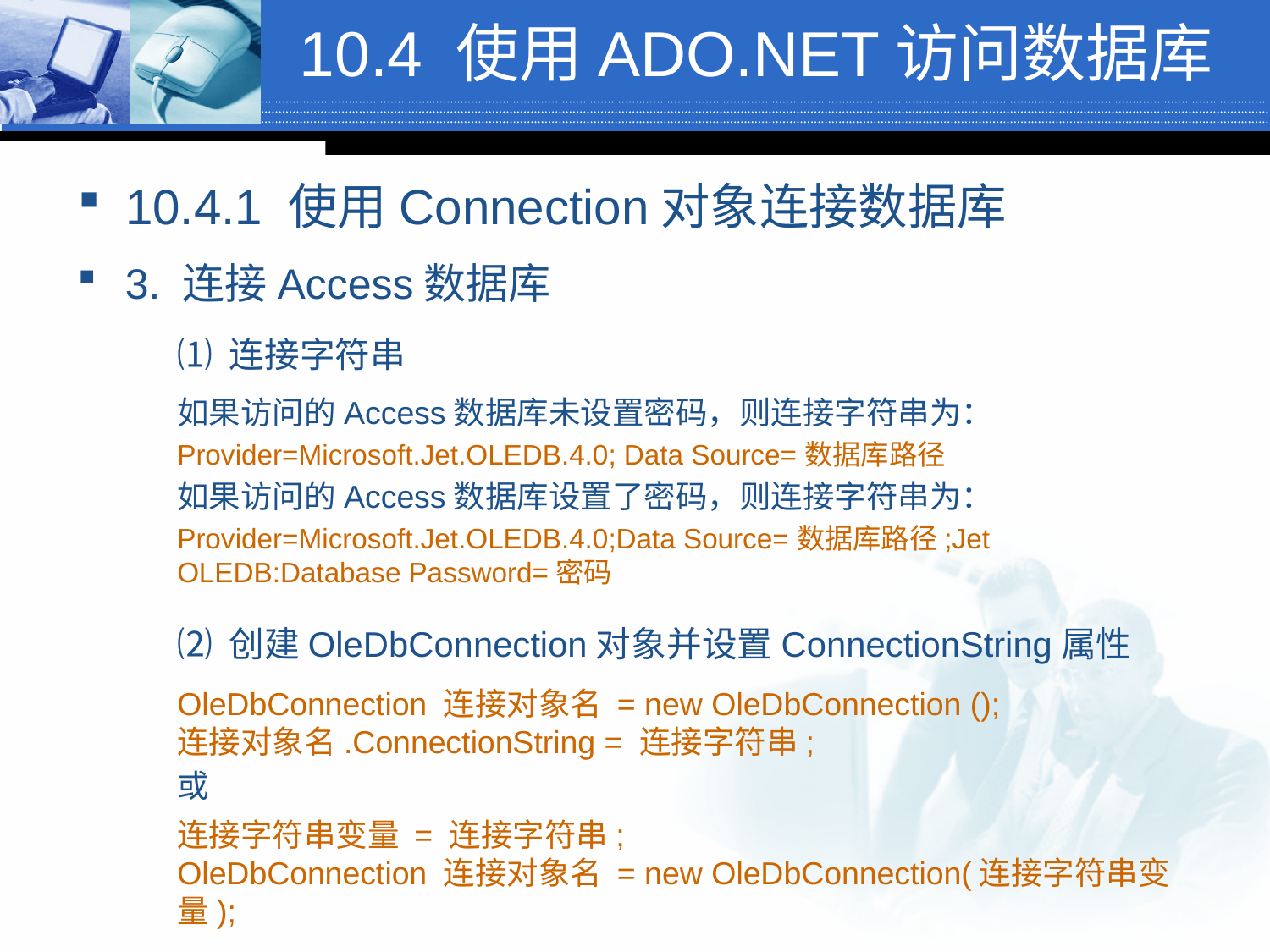

# 10.4 使用ADO.NET访问数据库
10.4.1 使用Connection对象连接数据库
3. 连接Access数据库
⑴ 连接字符串
如果访问的Access数据库未设置密码，则连接字符串为：
Provider=Microsoft.Jet.OLEDB.4.0; Data Source=数据库路径
如果访问的Access数据库设置了密码，则连接字符串为：
Provider=Microsoft.Jet.OLEDB.4.0;Data Source=数据库路径;Jet OLEDB:Database Password=密码
⑵ 创建OleDbConnection对象并设置ConnectionString属性
OleDbConnection 连接对象名 = new OleDbConnection ();
连接对象名.ConnectionString = 连接字符串;
或
连接字符串变量 = 连接字符串;
OleDbConnection 连接对象名 = new OleDbConnection(连接字符串变量);